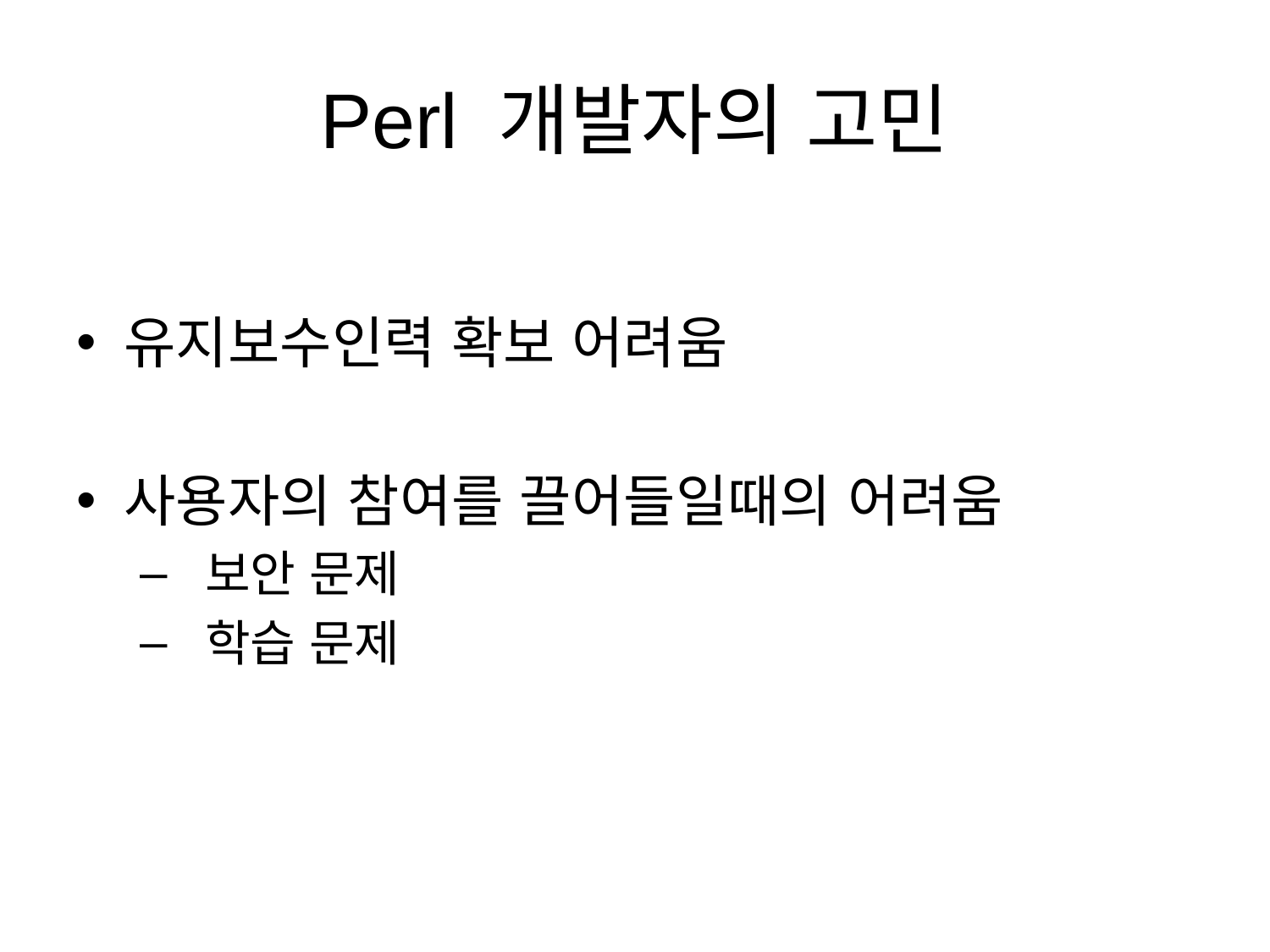

# Perl 개발자의 고민

유지보수인력 확보 어려움

사용자의 참여를 끌어들일때의 어려움
 보안 문제
 학습 문제